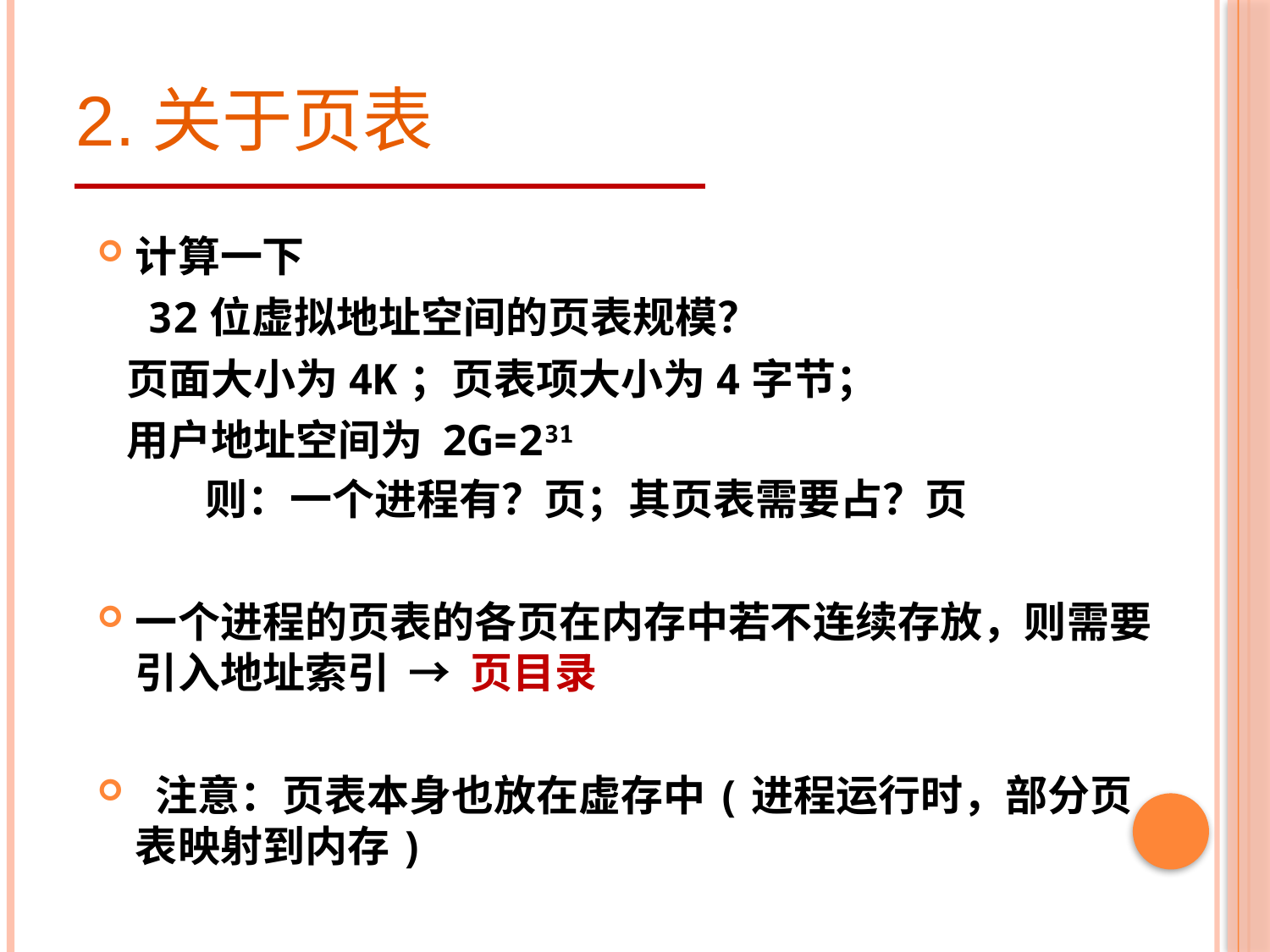

# 2.关于页表
计算一下
  32位虚拟地址空间的页表规模？
  页面大小为4K；页表项大小为4字节；
  用户地址空间为 2G=231
则：一个进程有？页；其页表需要占？页

一个进程的页表的各页在内存中若不连续存放，则需要引入地址索引  →  页目录

 注意：页表本身也放在虚存中(进程运行时，部分页表映射到内存)